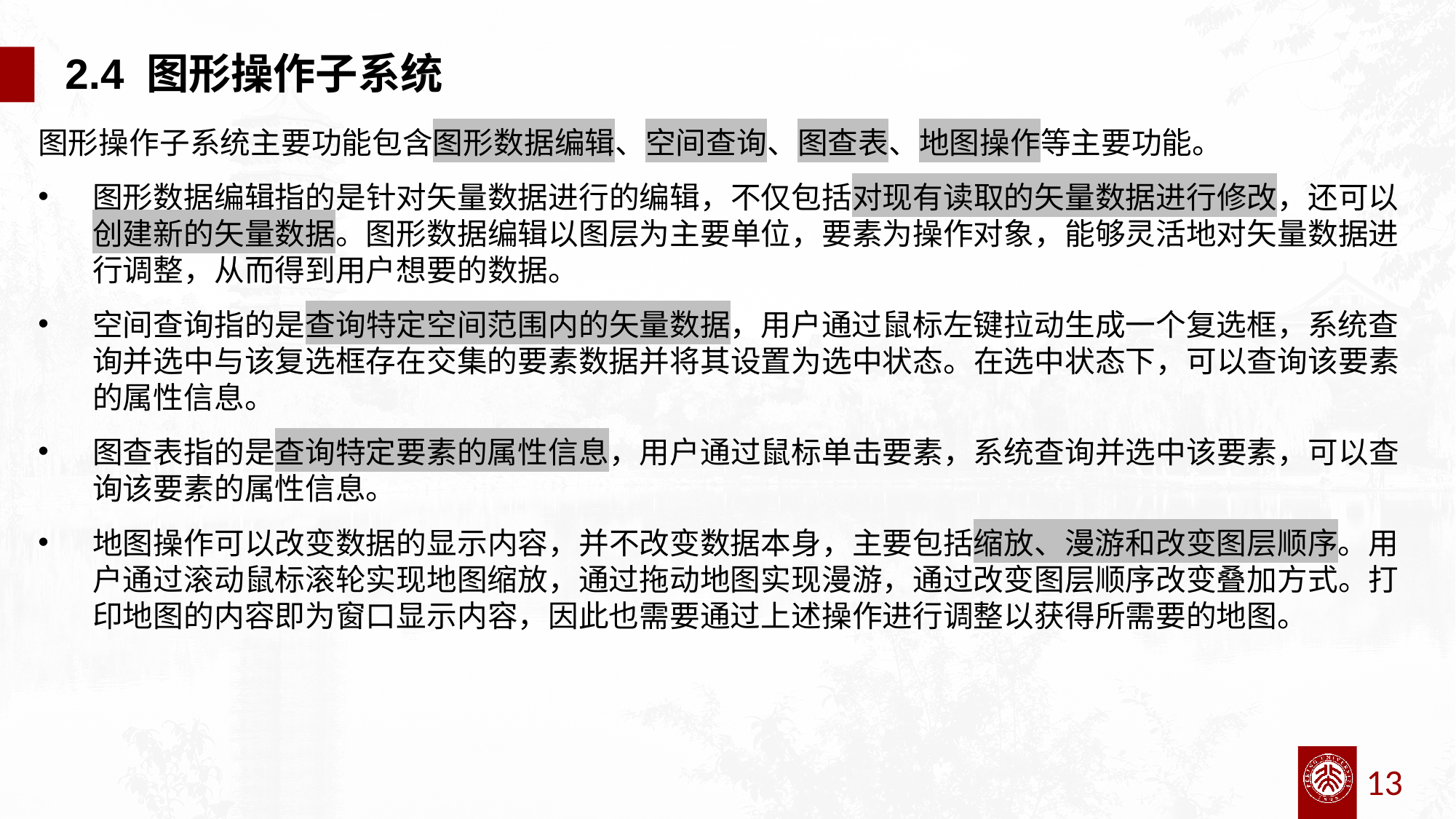

2.4 图形操作子系统

图形操作子系统主要功能包含图形数据编辑、空间查询、图查表、地图操作等主要功能。
图形数据编辑指的是针对矢量数据进行的编辑，不仅包括对现有读取的矢量数据进行修改，还可以创建新的矢量数据。图形数据编辑以图层为主要单位，要素为操作对象，能够灵活地对矢量数据进行调整，从而得到用户想要的数据。
空间查询指的是查询特定空间范围内的矢量数据，用户通过鼠标左键拉动生成一个复选框，系统查询并选中与该复选框存在交集的要素数据并将其设置为选中状态。在选中状态下，可以查询该要素的属性信息。
图查表指的是查询特定要素的属性信息，用户通过鼠标单击要素，系统查询并选中该要素，可以查询该要素的属性信息。
地图操作可以改变数据的显示内容，并不改变数据本身，主要包括缩放、漫游和改变图层顺序。用户通过滚动鼠标滚轮实现地图缩放，通过拖动地图实现漫游，通过改变图层顺序改变叠加方式。打印地图的内容即为窗口显示内容，因此也需要通过上述操作进行调整以获得所需要的地图。
13